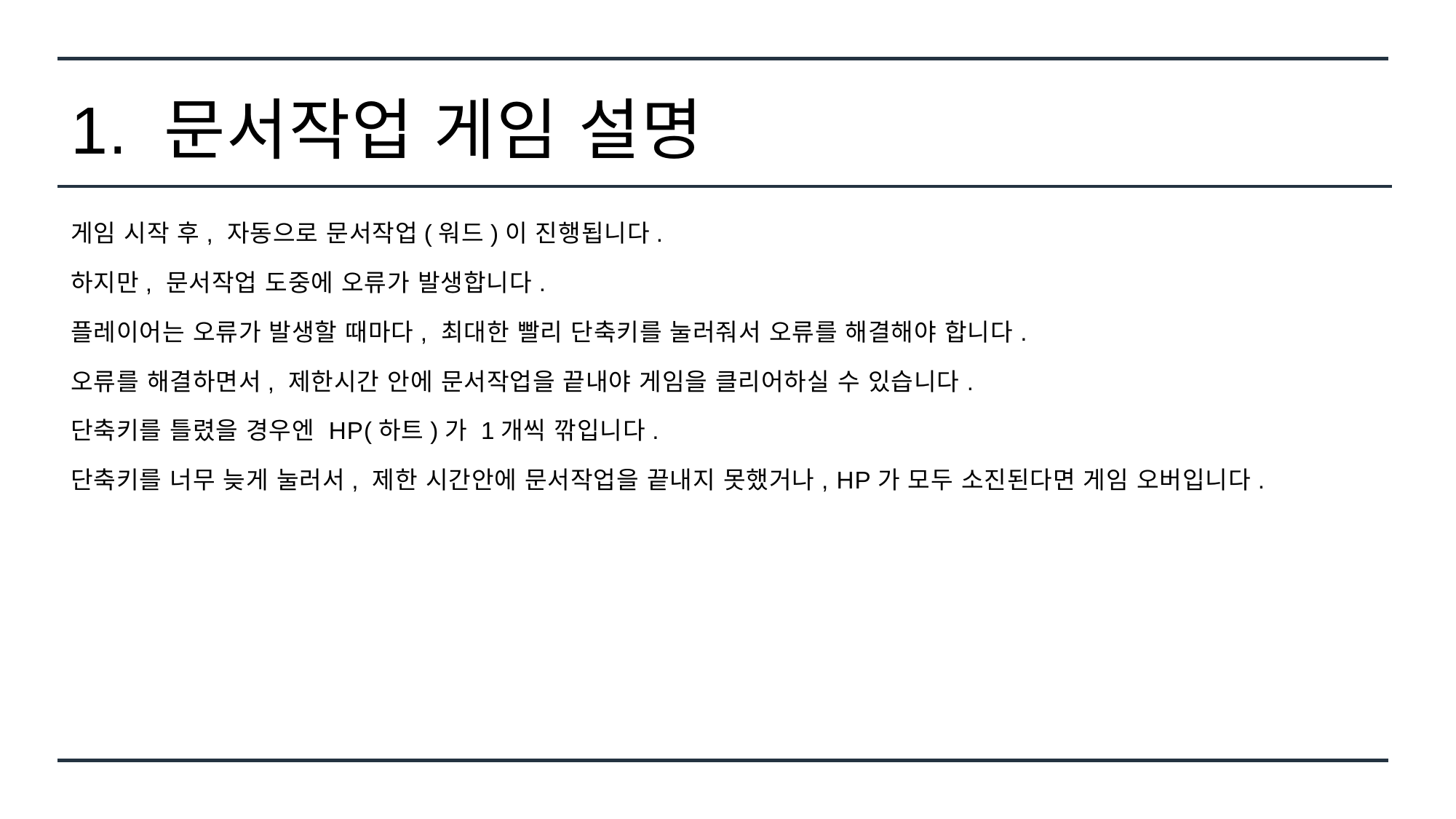

# 1. 문서작업 게임 설명
게임 시작 후, 자동으로 문서작업(워드)이 진행됩니다.
하지만, 문서작업 도중에 오류가 발생합니다.
플레이어는 오류가 발생할 때마다, 최대한 빨리 단축키를 눌러줘서 오류를 해결해야 합니다.
오류를 해결하면서, 제한시간 안에 문서작업을 끝내야 게임을 클리어하실 수 있습니다.
단축키를 틀렸을 경우엔 HP(하트)가 1개씩 깎입니다.
단축키를 너무 늦게 눌러서, 제한 시간안에 문서작업을 끝내지 못했거나, HP가 모두 소진된다면 게임 오버입니다.